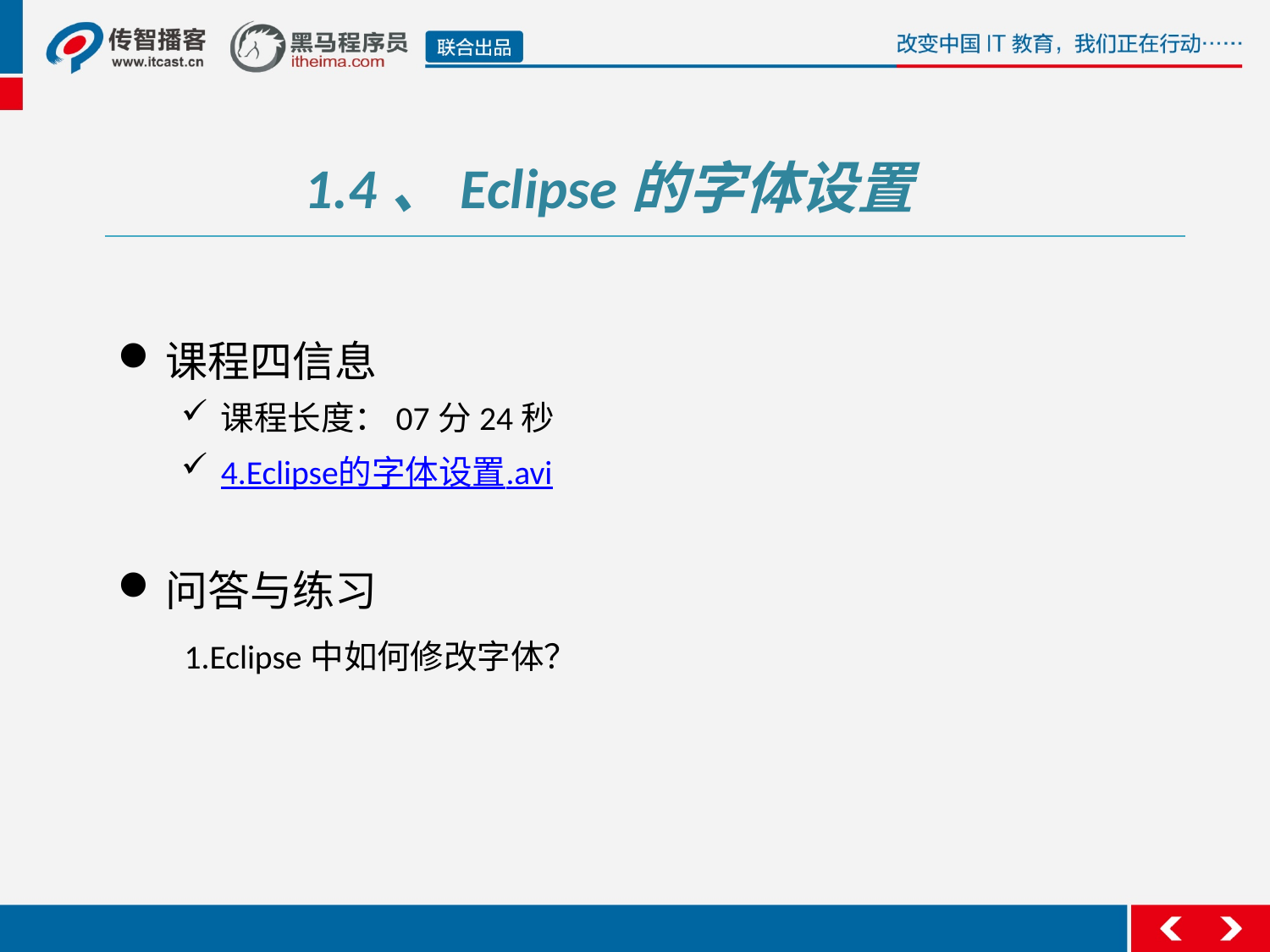

1.4、Eclipse的字体设置

课程四信息
课程长度：07分24秒
4.Eclipse的字体设置.avi

问答与练习
       1.Eclipse中如何修改字体？